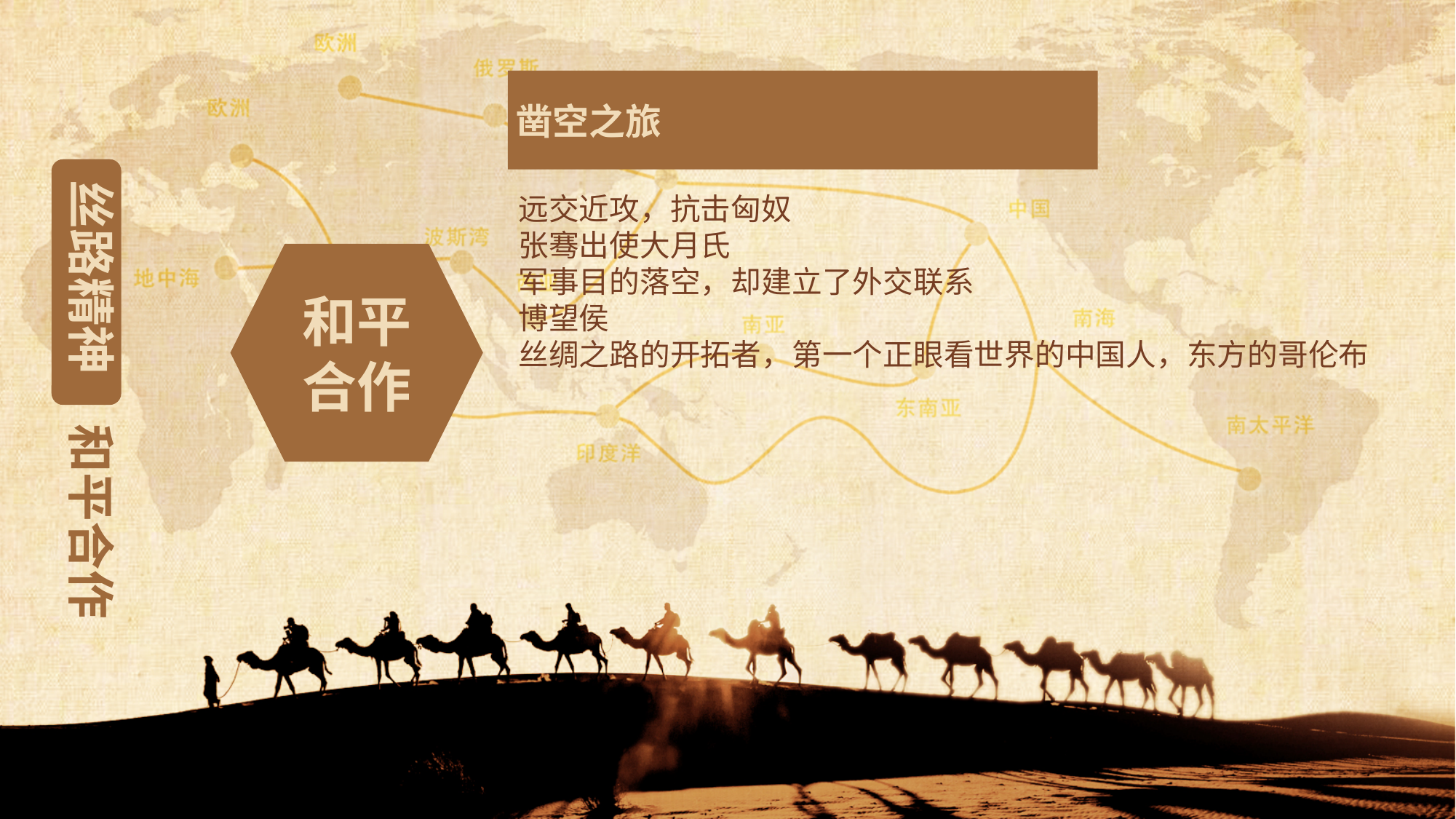

凿空之旅

丝路精神
远交近攻，抗击匈奴
张骞出使大月氏
军事目的落空，却建立了外交联系
博望侯
丝绸之路的开拓者，第一个正眼看世界的中国人，东方的哥伦布
和平合作
和平合作